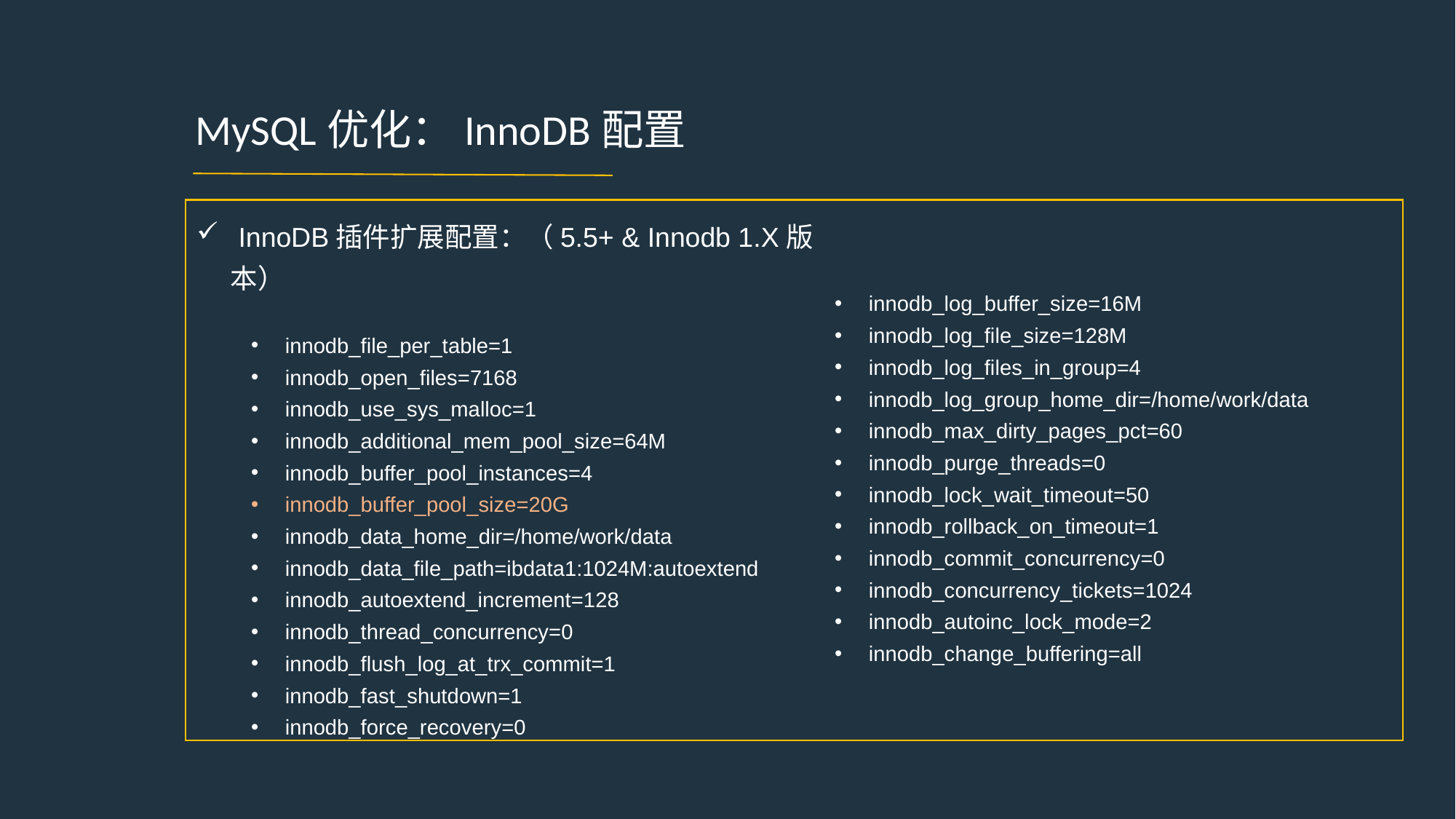

MySQL优化：InnoDB配置

 InnoDB插件扩展配置：（5.5+ & Innodb 1.X版本）

innodb_file_per_table=1
innodb_open_files=7168
innodb_use_sys_malloc=1
innodb_additional_mem_pool_size=64M
innodb_buffer_pool_instances=4
innodb_buffer_pool_size=20G
innodb_data_home_dir=/home/work/data
innodb_data_file_path=ibdata1:1024M:autoextend
innodb_autoextend_increment=128
innodb_thread_concurrency=0
innodb_flush_log_at_trx_commit=1
innodb_fast_shutdown=1
innodb_force_recovery=0

innodb_log_buffer_size=16M
innodb_log_file_size=128M
innodb_log_files_in_group=4
innodb_log_group_home_dir=/home/work/data
innodb_max_dirty_pages_pct=60
innodb_purge_threads=0
innodb_lock_wait_timeout=50
innodb_rollback_on_timeout=1
innodb_commit_concurrency=0
innodb_concurrency_tickets=1024
innodb_autoinc_lock_mode=2
innodb_change_buffering=all